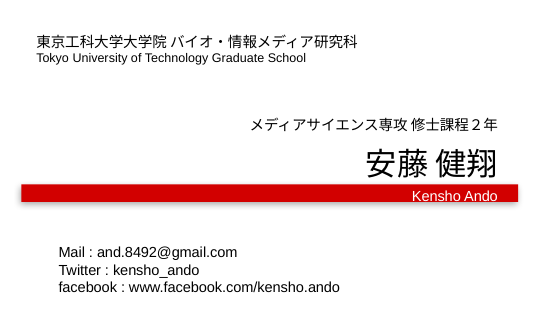

東京工科大学大学院 バイオ・情報メディア研究科
Tokyo University of Technology Graduate School

メディアサイエンス専攻 修士課程２年
安藤 健翔
 Kensho Ando

Mail : and.8492@gmail.com
Twitter : kensho_ando
facebook : www.facebook.com/kensho.ando